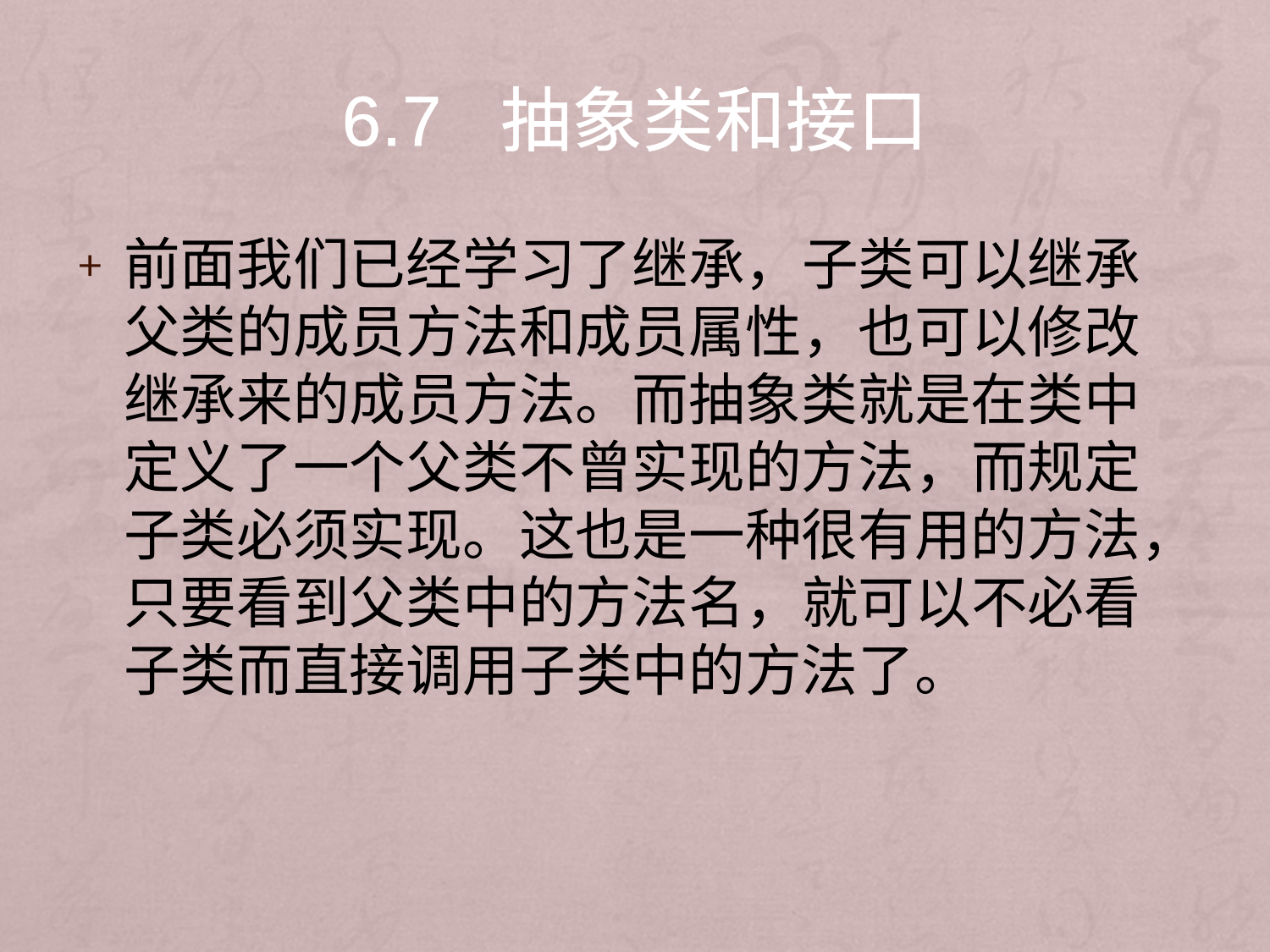

# 6.7  抽象类和接口
前面我们已经学习了继承，子类可以继承父类的成员方法和成员属性，也可以修改继承来的成员方法。而抽象类就是在类中定义了一个父类不曾实现的方法，而规定子类必须实现。这也是一种很有用的方法，只要看到父类中的方法名，就可以不必看子类而直接调用子类中的方法了。